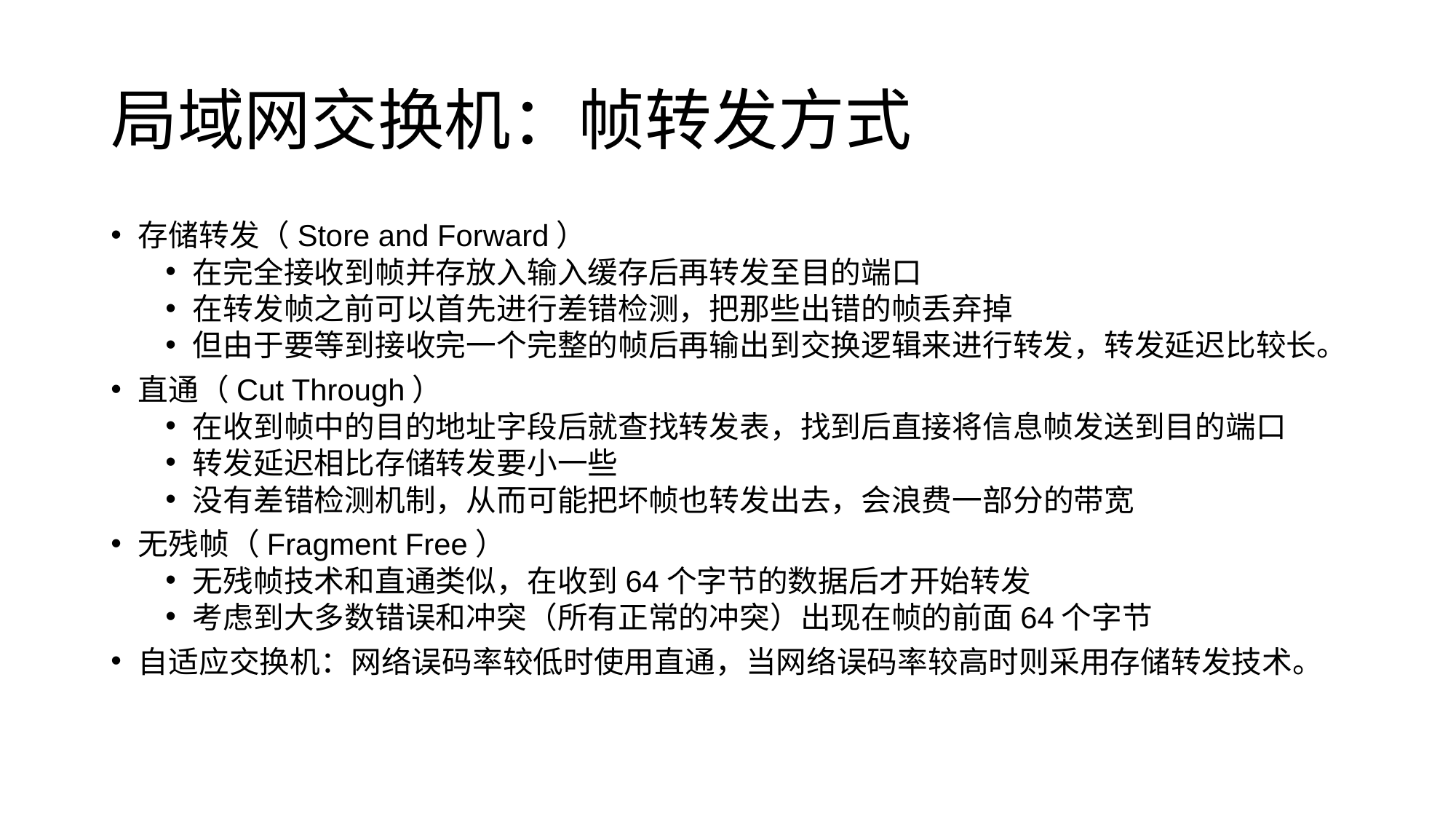

# 局域网交换机：帧转发方式
存储转发（Store and Forward）
在完全接收到帧并存放入输入缓存后再转发至目的端口
在转发帧之前可以首先进行差错检测，把那些出错的帧丢弃掉
但由于要等到接收完一个完整的帧后再输出到交换逻辑来进行转发，转发延迟比较长。
直通（Cut Through）
在收到帧中的目的地址字段后就查找转发表，找到后直接将信息帧发送到目的端口
转发延迟相比存储转发要小一些
没有差错检测机制，从而可能把坏帧也转发出去，会浪费一部分的带宽
无残帧（Fragment Free）
无残帧技术和直通类似，在收到64个字节的数据后才开始转发
考虑到大多数错误和冲突（所有正常的冲突）出现在帧的前面64个字节
自适应交换机：网络误码率较低时使用直通，当网络误码率较高时则采用存储转发技术。